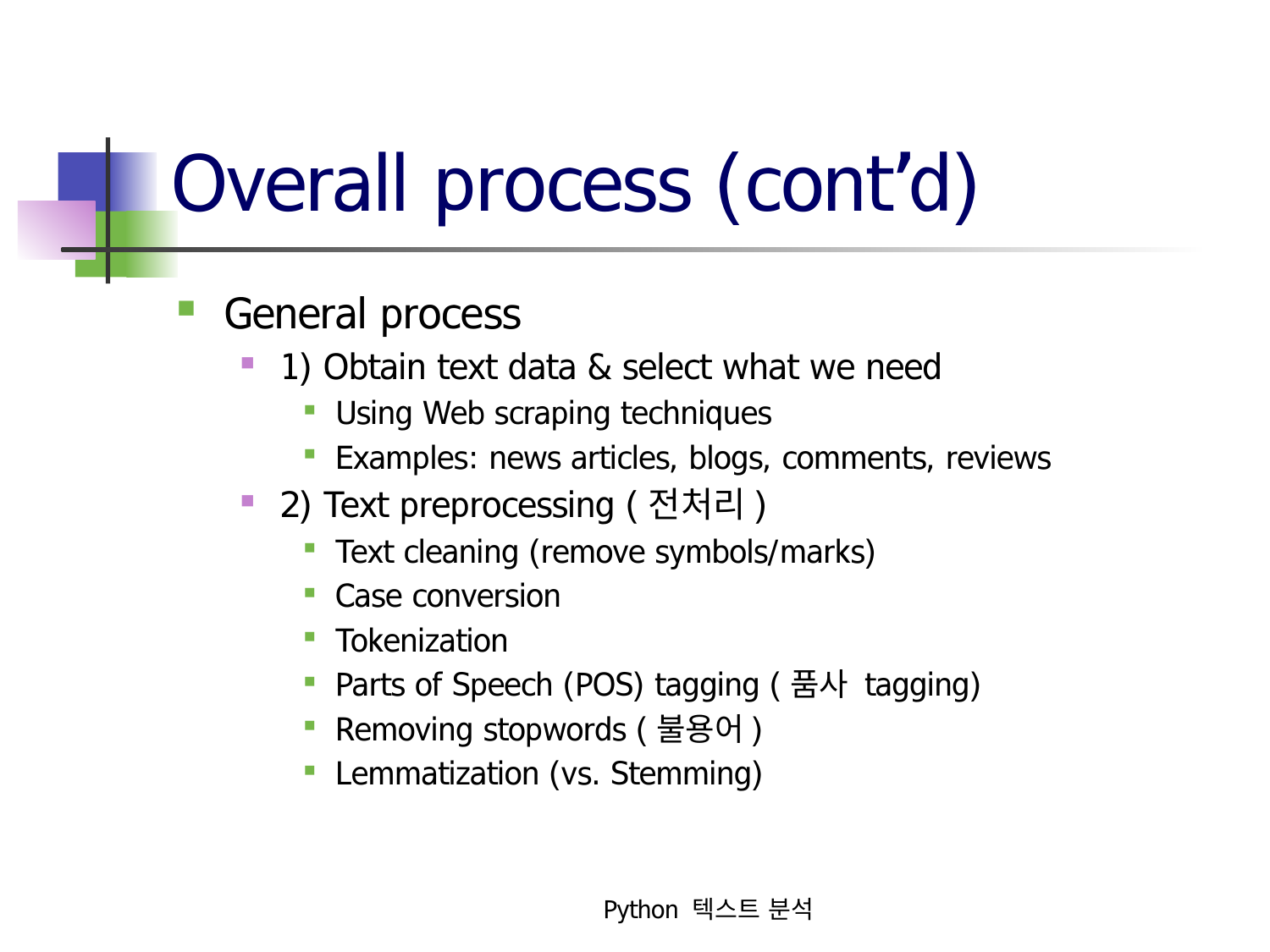

# Overall process (cont’d)
General process
1) Obtain text data & select what we need
Using Web scraping techniques
Examples: news articles, blogs, comments, reviews
2) Text preprocessing (전처리)
Text cleaning (remove symbols/marks)
Case conversion
Tokenization
Parts of Speech (POS) tagging (품사 tagging)
Removing stopwords (불용어)
Lemmatization (vs. Stemming)

Python 텍스트 분석